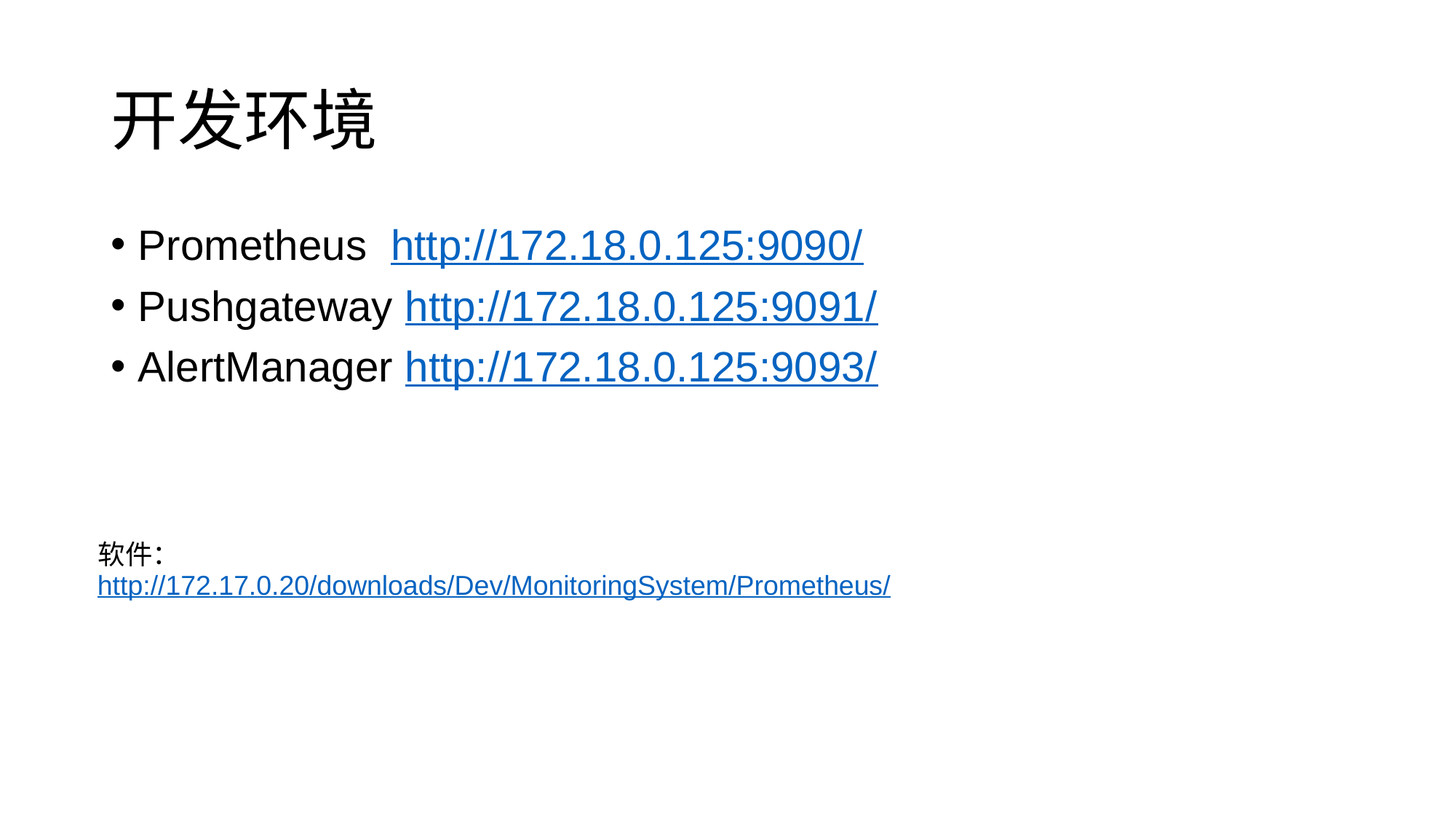

# 开发环境
Prometheus  http://172.18.0.125:9090/
Pushgateway http://172.18.0.125:9091/
AlertManager http://172.18.0.125:9093/
软件：
http://172.17.0.20/downloads/Dev/MonitoringSystem/Prometheus/